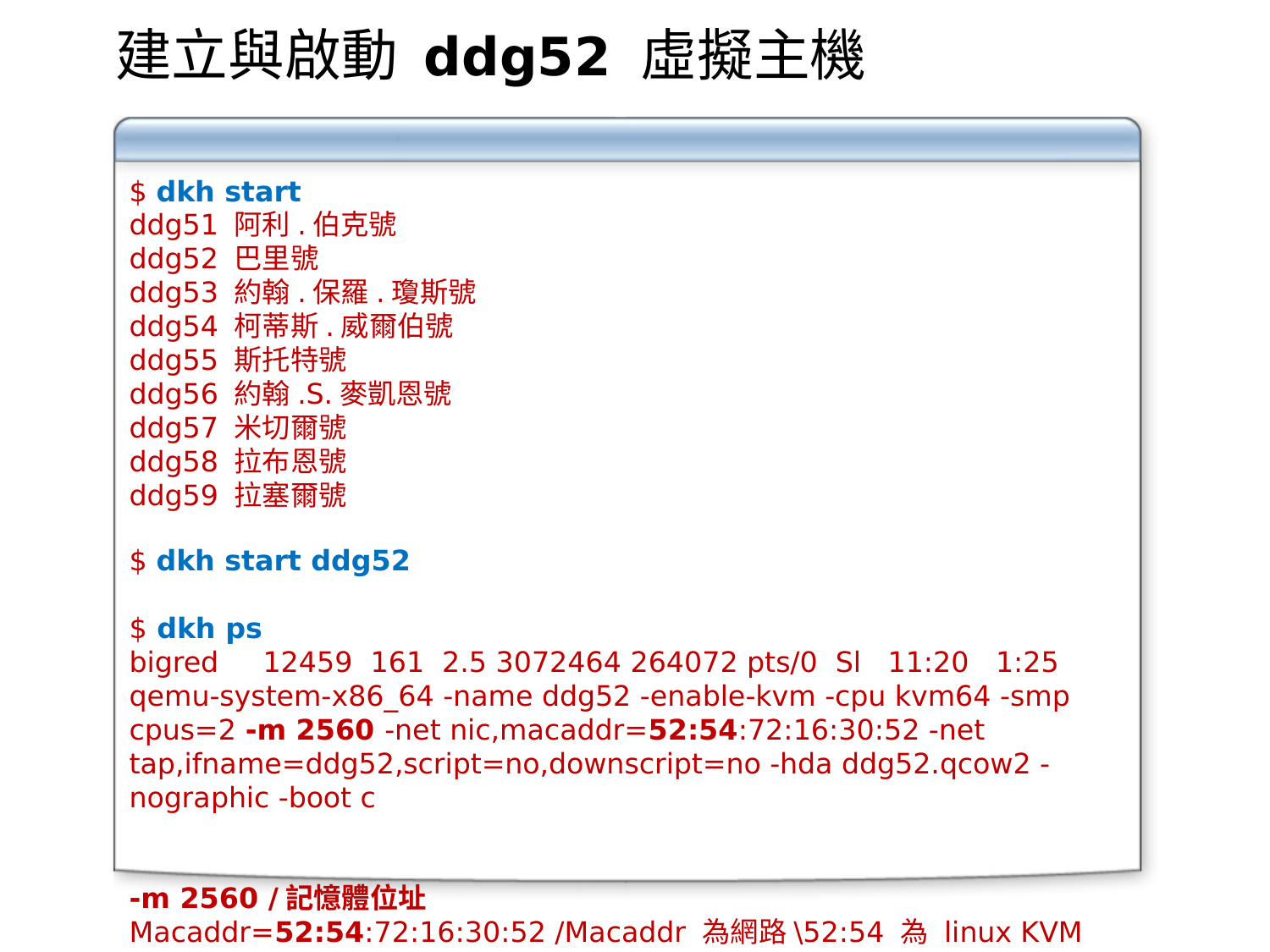

# 建立與啟動 ddg52 虛擬主機
$ dkh start
ddg51 阿利.伯克號
ddg52 巴里號
ddg53 約翰.保羅.瓊斯號
ddg54 柯蒂斯.威爾伯號
ddg55 斯托特號
ddg56 約翰.S.麥凱恩號
ddg57 米切爾號
ddg58 拉布恩號
ddg59 拉塞爾號

$ dkh start ddg52

$ dkh ps
bigred     12459  161  2.5 3072464 264072 pts/0  Sl   11:20   1:25 qemu-system-x86_64 -name ddg52 -enable-kvm -cpu kvm64 -smp cpus=2 -m 2560 -net nic,macaddr=52:54:72:16:30:52 -net tap,ifname=ddg52,script=no,downscript=no -hda ddg52.qcow2 -nographic -boot c

-m 2560 /記憶體位址
Macaddr=52:54:72:16:30:52 /Macaddr 為網路\52:54 為 linux KVM